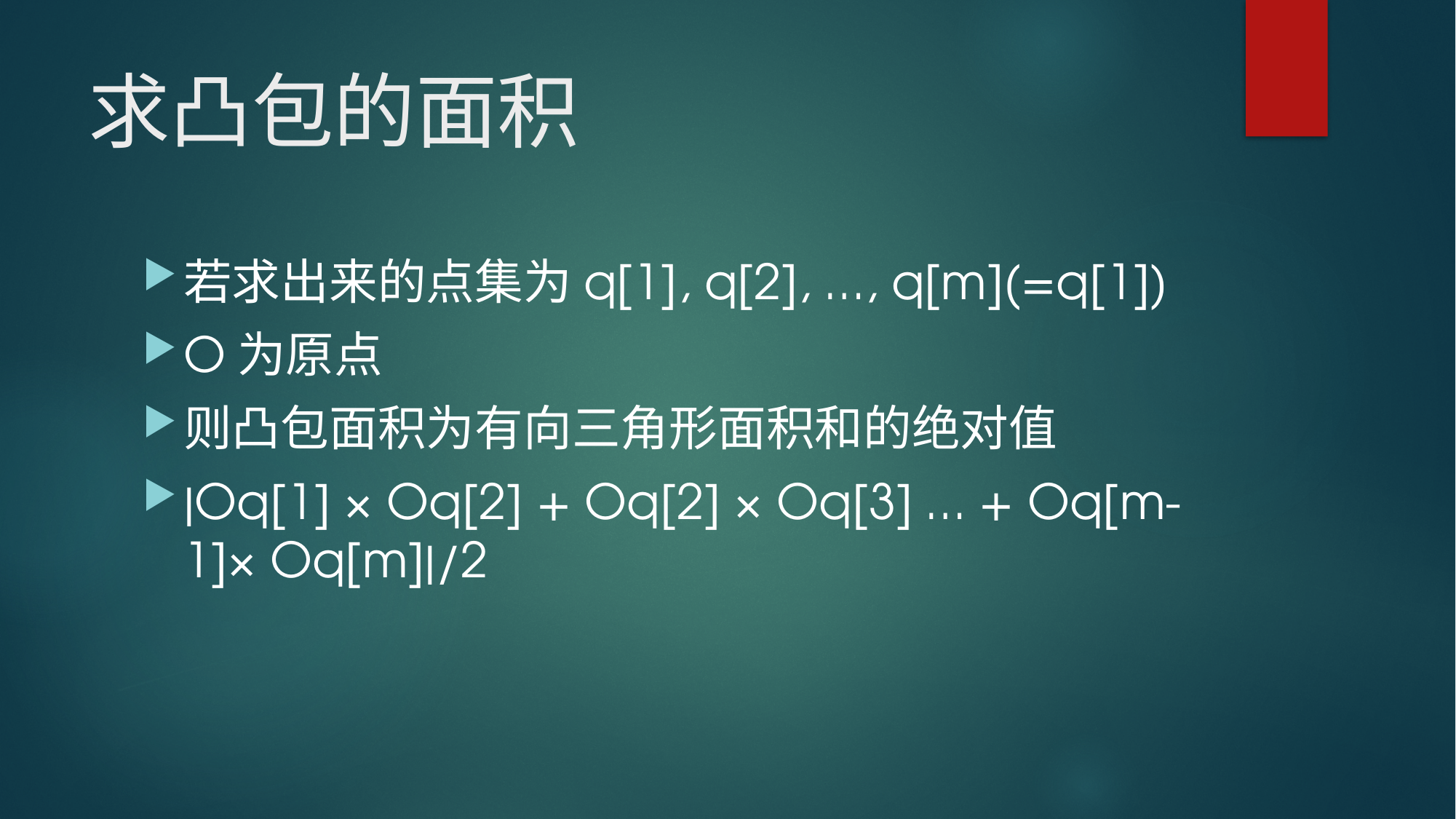

# 求凸包的面积
若求出来的点集为q[1], q[2], …, q[m](=q[1])
O为原点
则凸包面积为有向三角形面积和的绝对值
|Oq[1] × Oq[2] + Oq[2] × Oq[3] … + Oq[m-1]× Oq[m]|/2